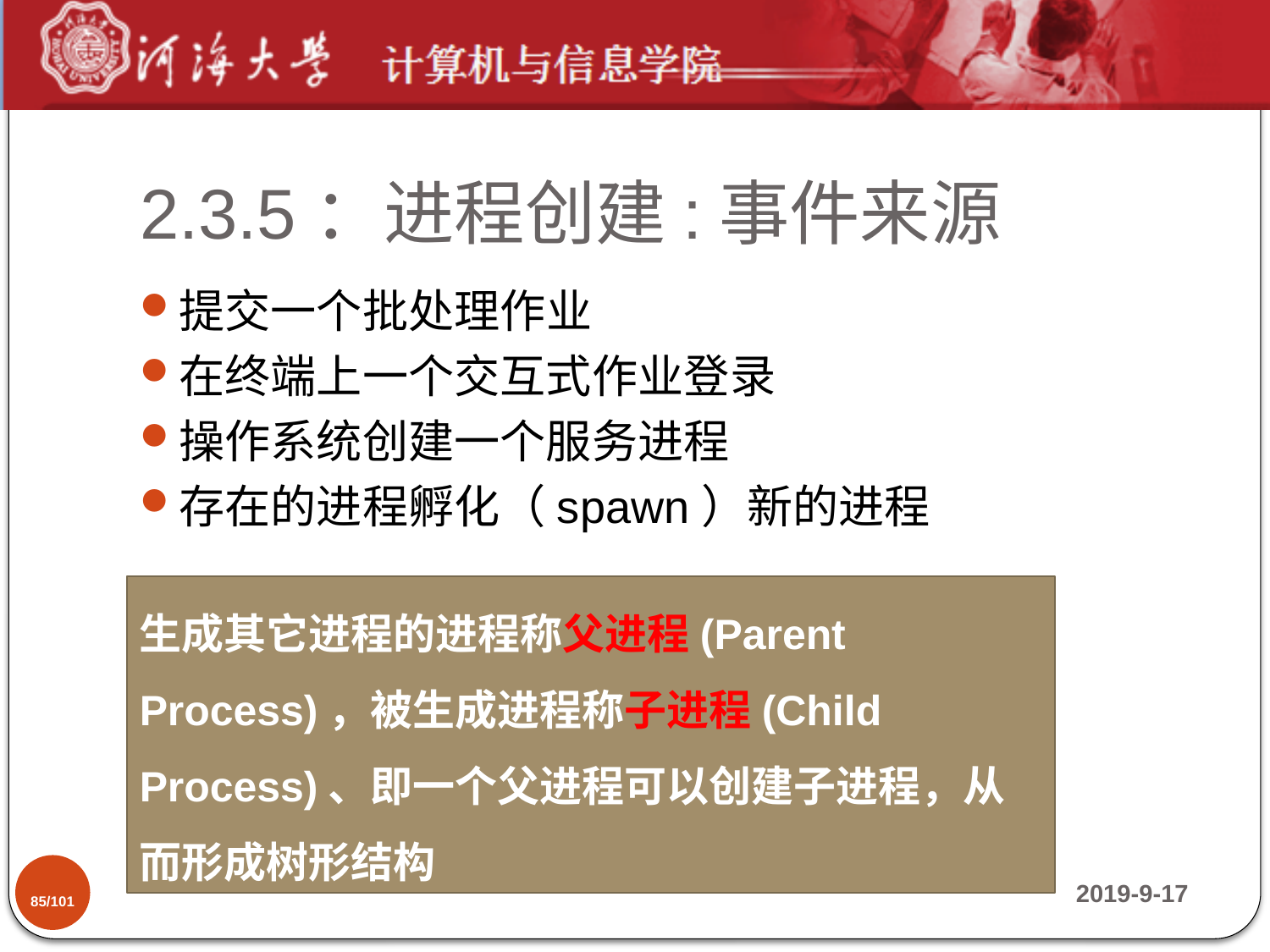

# 2.3.5：进程创建:事件来源
提交一个批处理作业
在终端上一个交互式作业登录
操作系统创建一个服务进程
存在的进程孵化（spawn）新的进程

生成其它进程的进程称父进程(Parent Process)，被生成进程称子进程(Child Process)、即一个父进程可以创建子进程，从而形成树形结构
85/101
2019-9-17